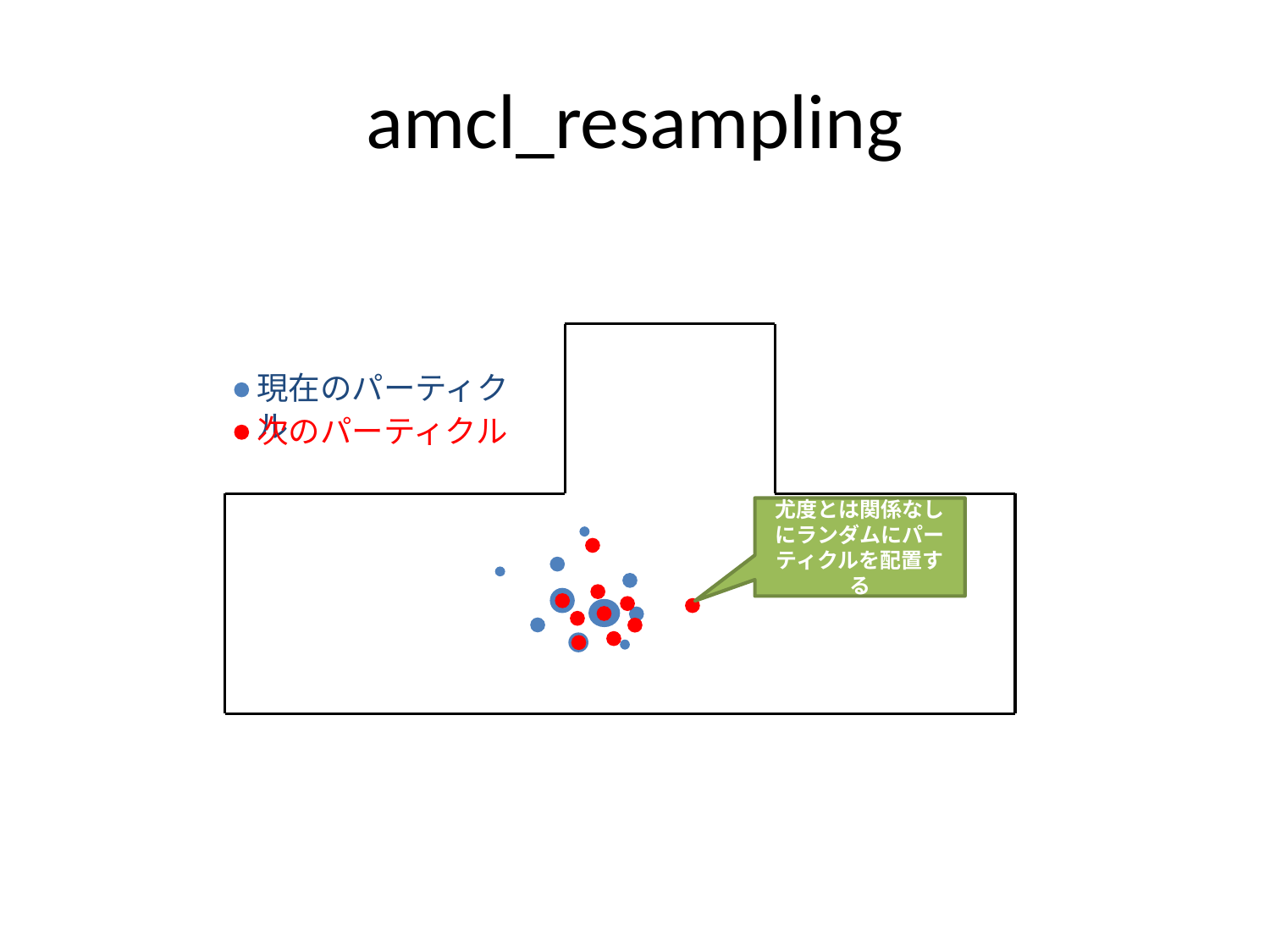

# amcl_resampling
現在のパーティクル

次のパーティクル

尤度とは関係なしにランダムにパーティクルを配置する